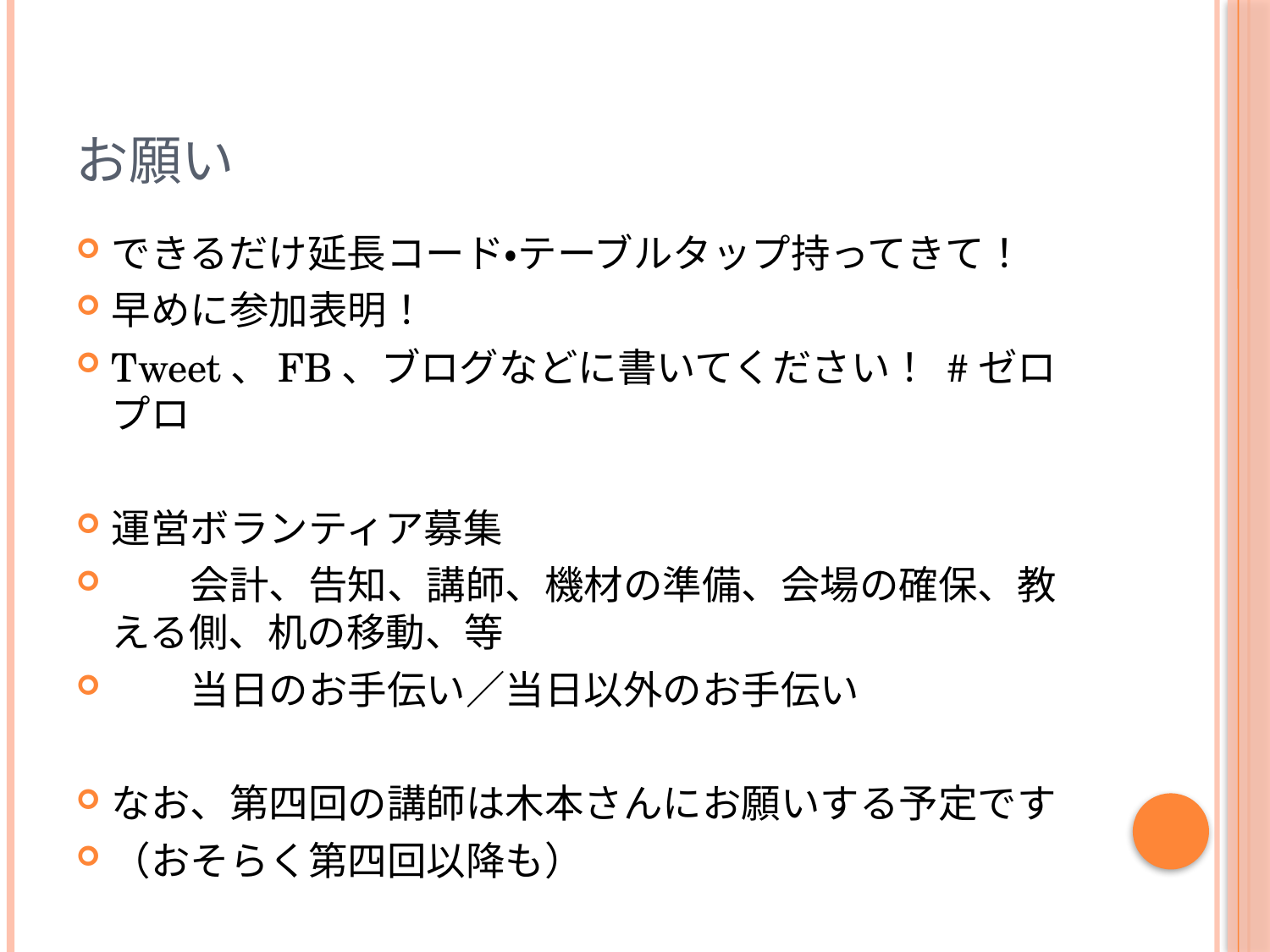

# お願い
できるだけ延長コード・テーブルタップ持ってきて！
早めに参加表明！
Tweet、FB、ブログなどに書いてください！ #ゼロプロ

運営ボランティア募集
　　会計、告知、講師、機材の準備、会場の確保、教える側、机の移動、等
　　当日のお手伝い／当日以外のお手伝い

なお、第四回の講師は木本さんにお願いする予定です
（おそらく第四回以降も）